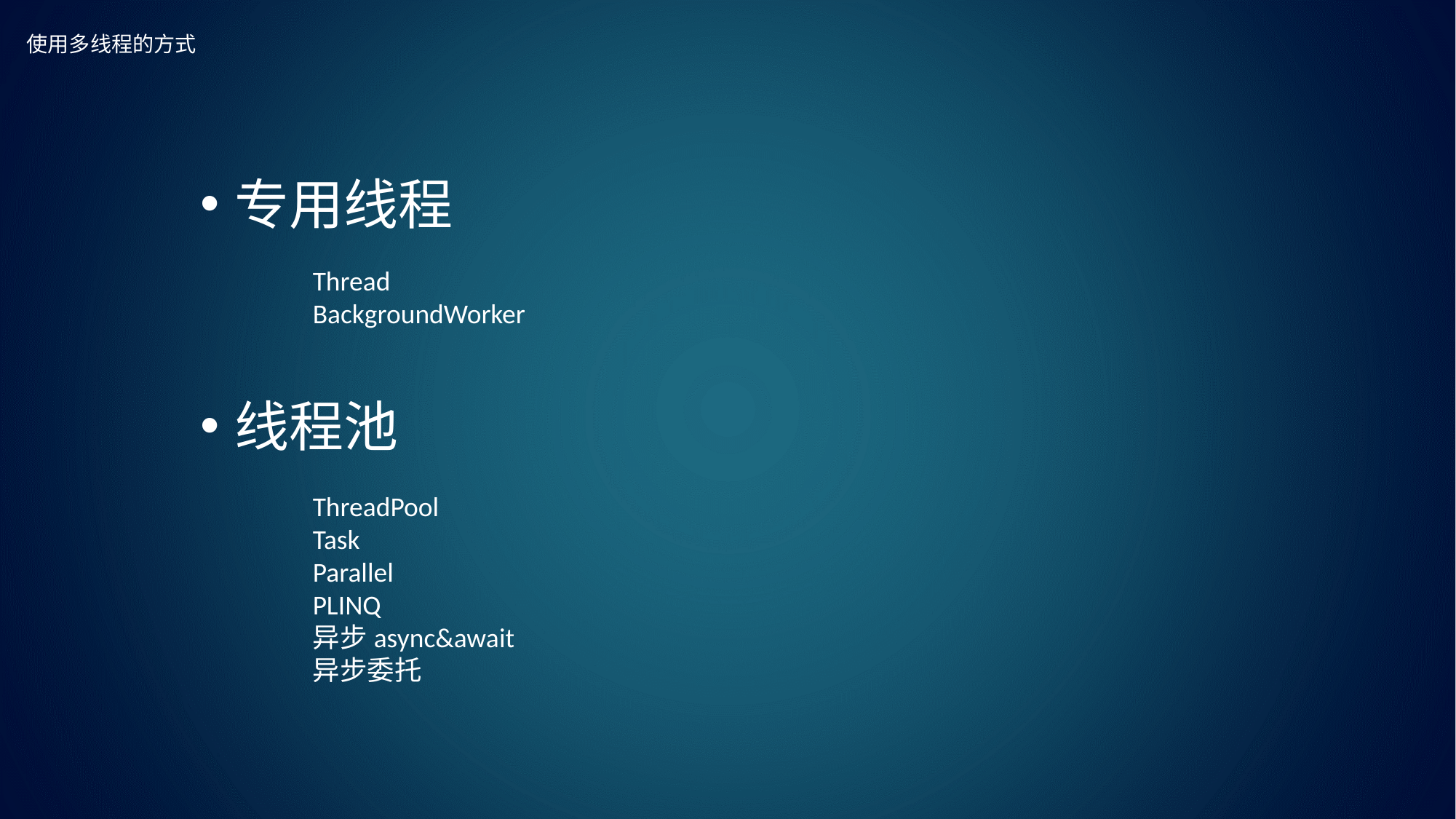

# 使用多线程的方式
专用线程
Thread
BackgroundWorker
线程池
ThreadPool
Task
Parallel
PLINQ
异步async&await
异步委托